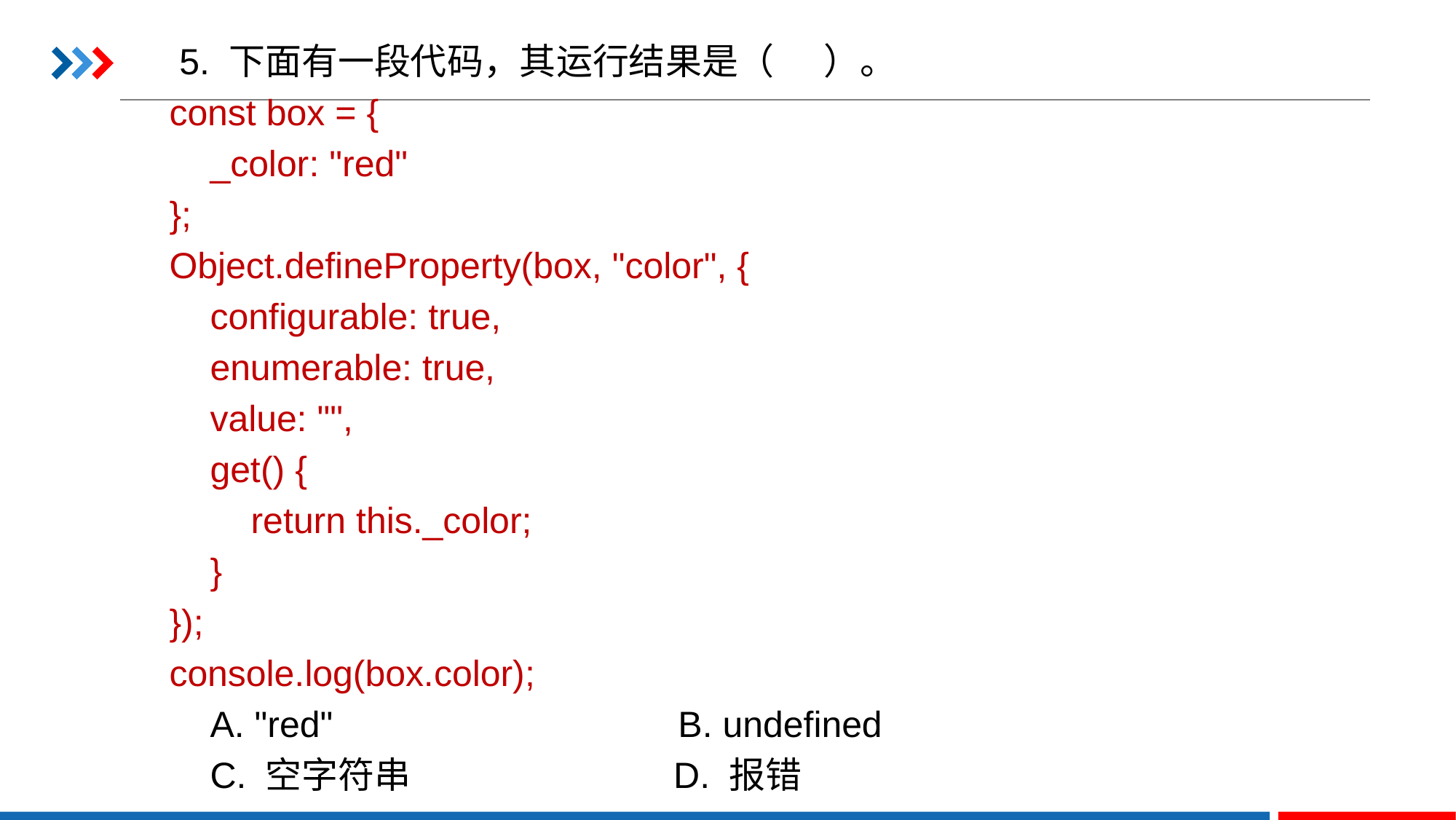

5. 下面有一段代码，其运行结果是（      ）。
const box = {
    _color: "red"
};
Object.defineProperty(box, "color", {
    configurable: true,
    enumerable: true,
    value: "",
    get() {
        return this._color;
    }
});
console.log(box.color);
    A. "red"                                  B. undefined
    C. 空字符串                               D. 报错